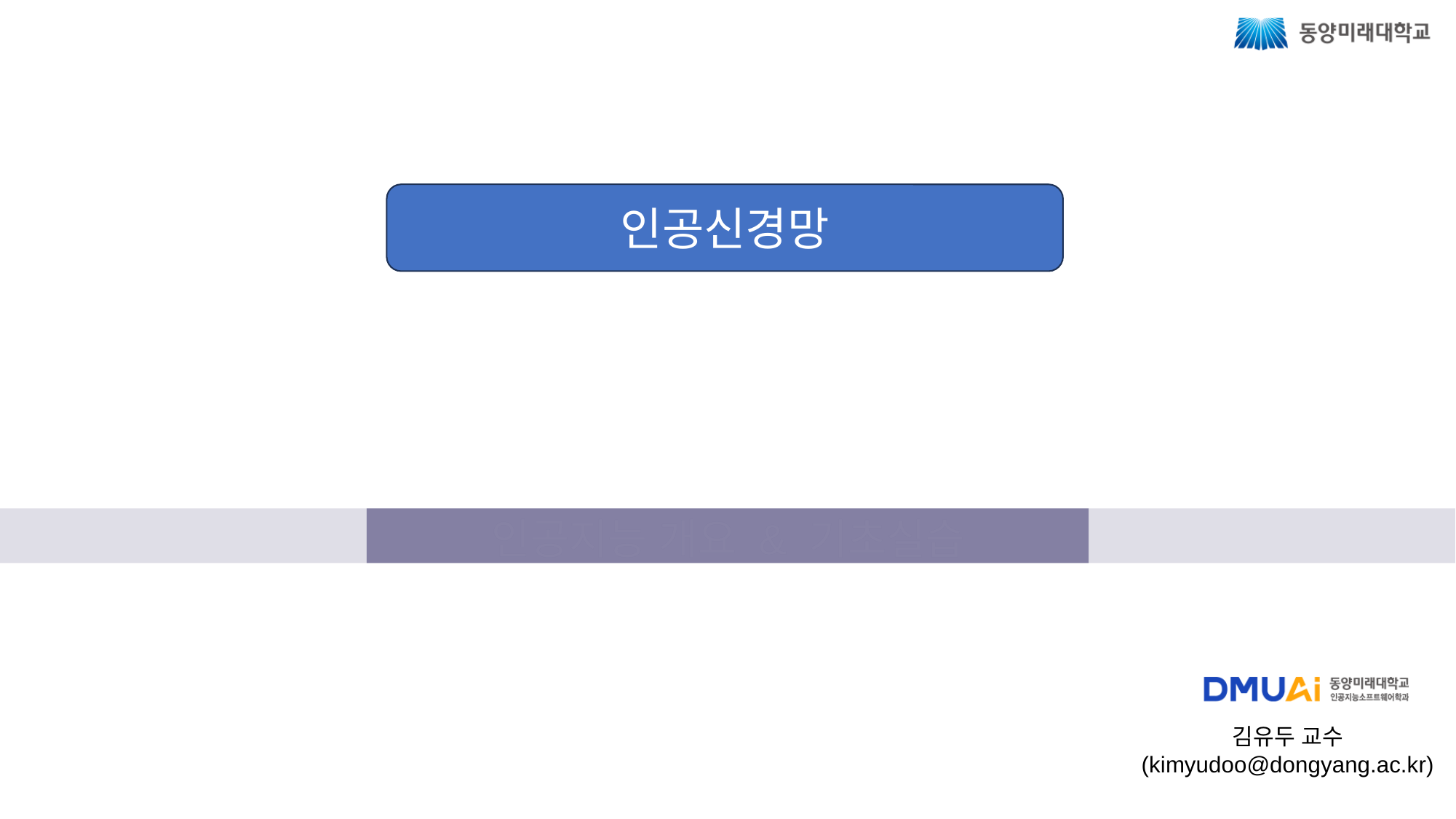

인공신경망
인공지능 개요 & 기초실습
김유두 교수
(kimyudoo@dongyang.ac.kr)